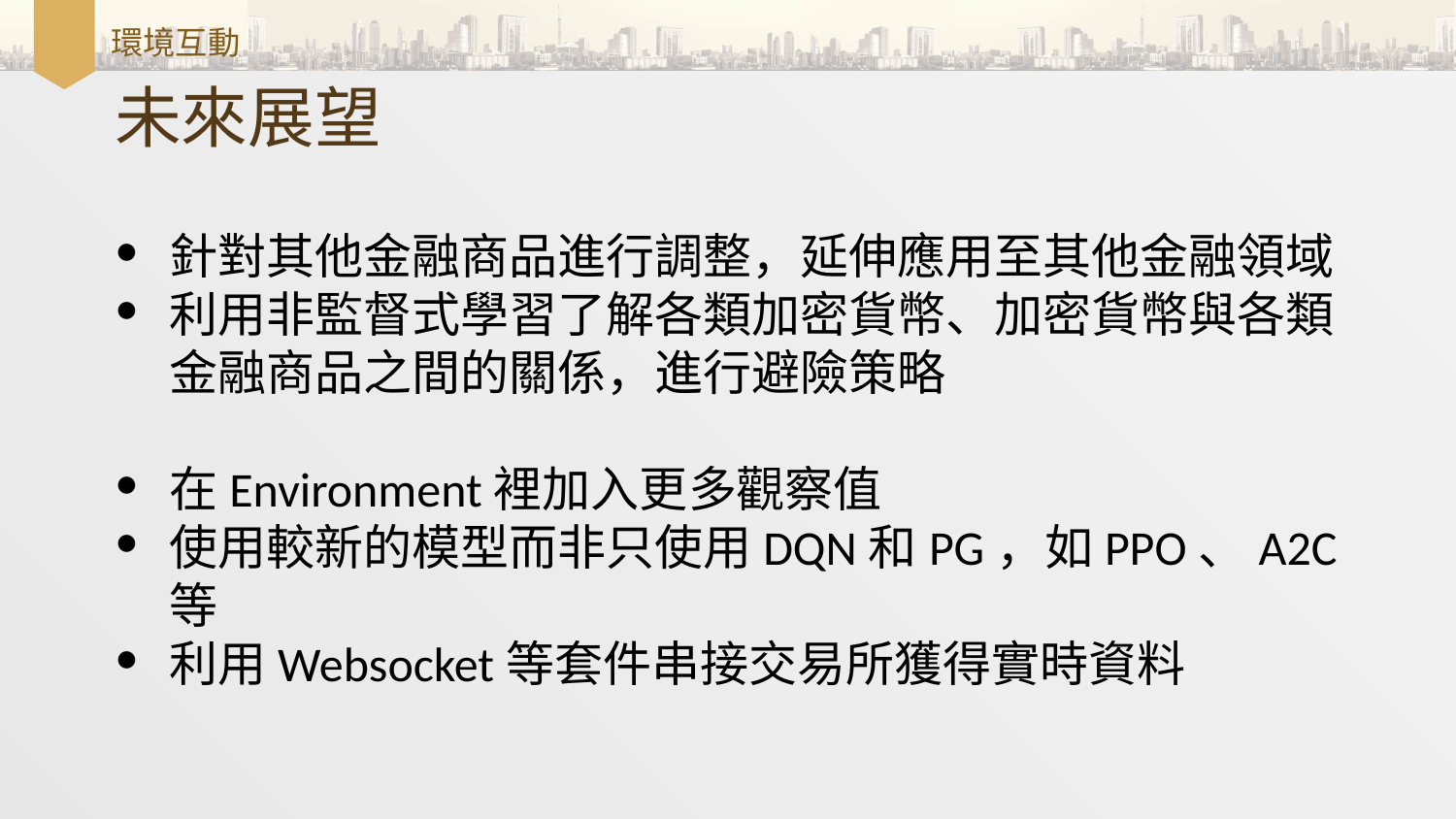

# 環境互動
未來展望
針對其他金融商品進行調整，延伸應用至其他金融領域
利用非監督式學習了解各類加密貨幣、加密貨幣與各類金融商品之間的關係，進行避險策略

在Environment裡加入更多觀察值
使用較新的模型而非只使用DQN和PG，如PPO、A2C等
利用Websocket等套件串接交易所獲得實時資料